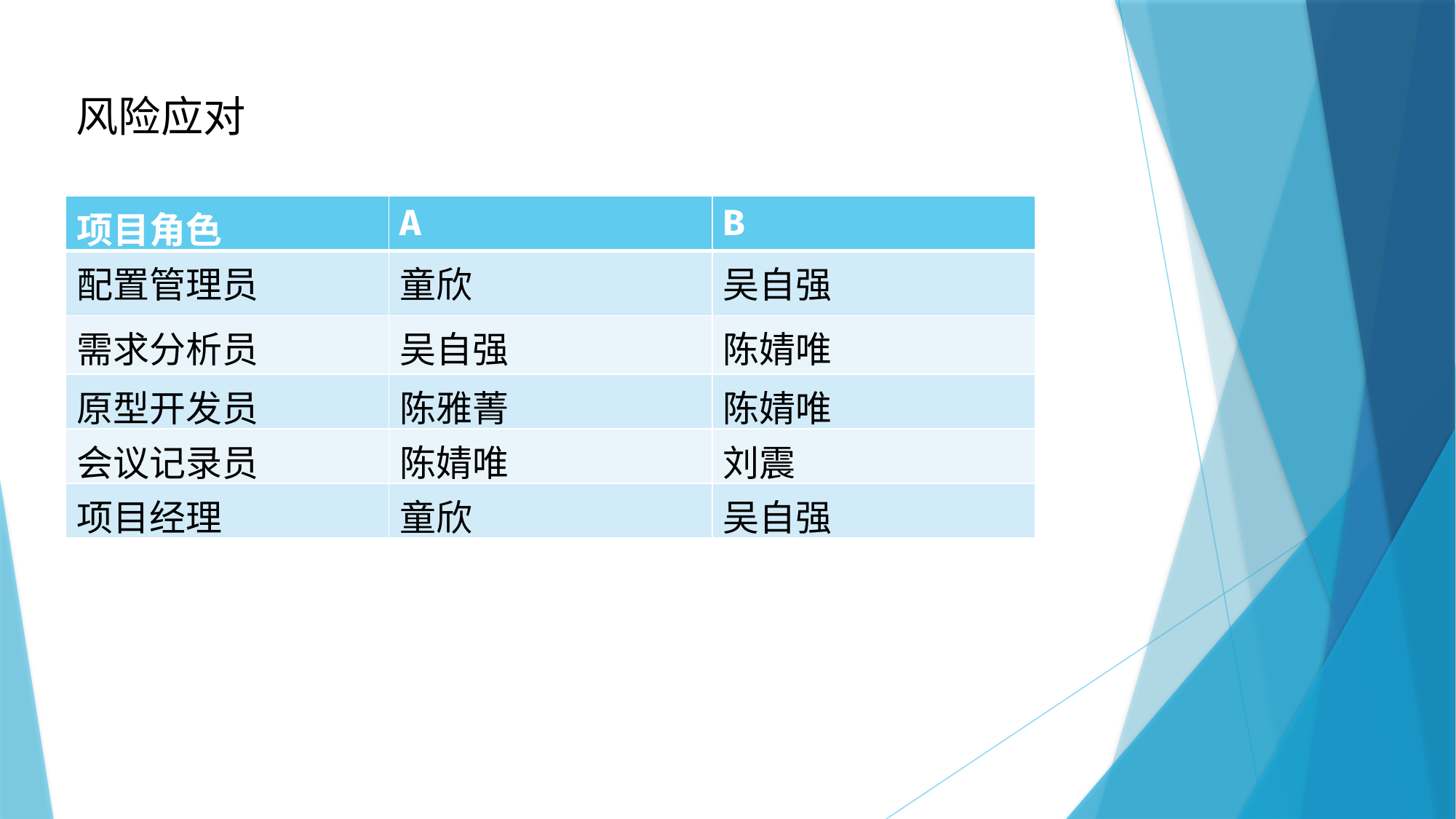

风险应对
| 项目角色 | A | B |
| --- | --- | --- |
| 配置管理员 | 童欣 | 吴自强 |
| 需求分析员 | 吴自强 | 陈婧唯 |
| 原型开发员 | 陈雅菁 | 陈婧唯 |
| 会议记录员 | 陈婧唯 | 刘震 |
| 项目经理 | 童欣 | 吴自强 |